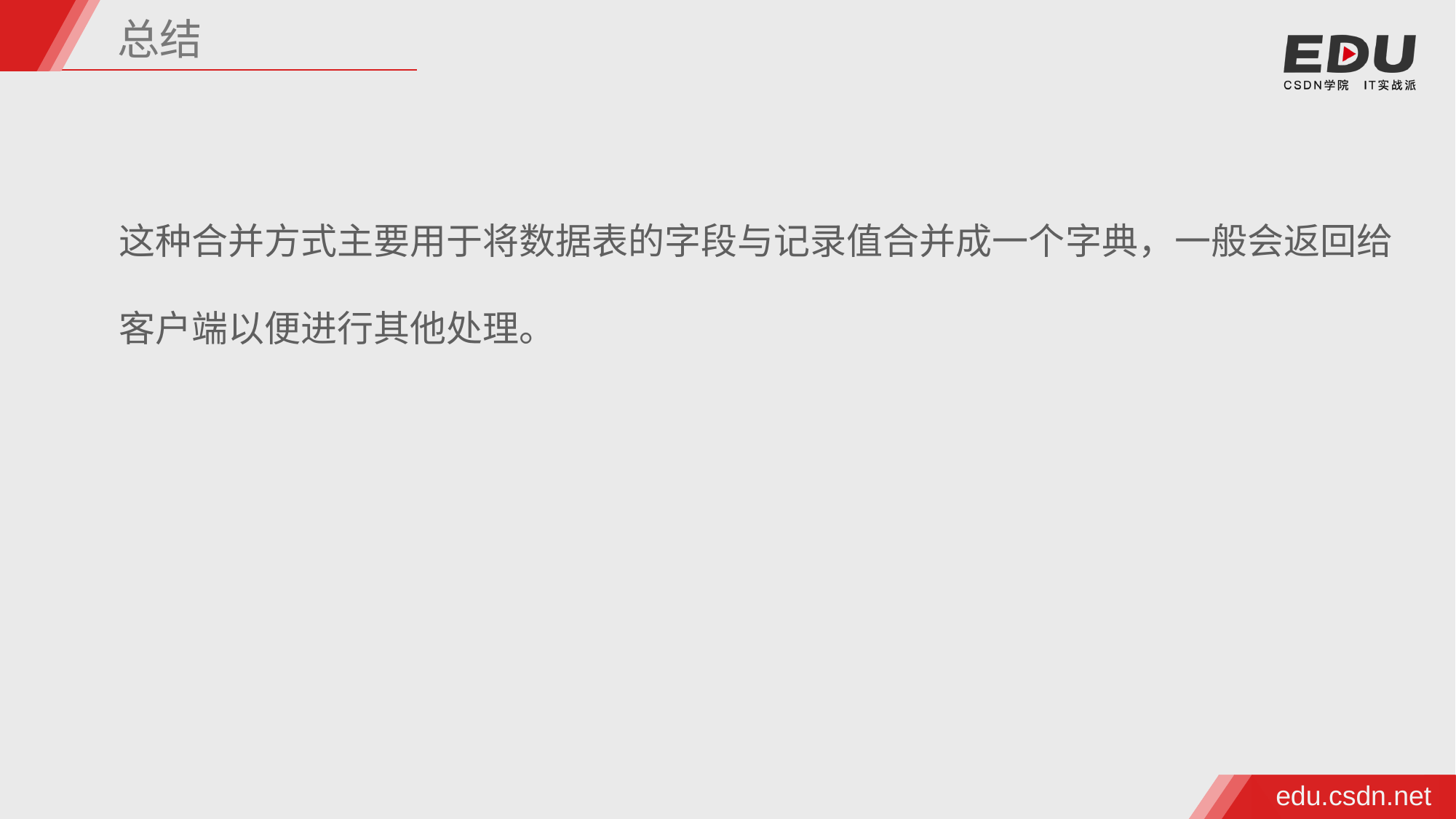

总结
这种合并方式主要用于将数据表的字段与记录值合并成一个字典，一般会返回给
客户端以便进行其他处理。
edu.csdn.net